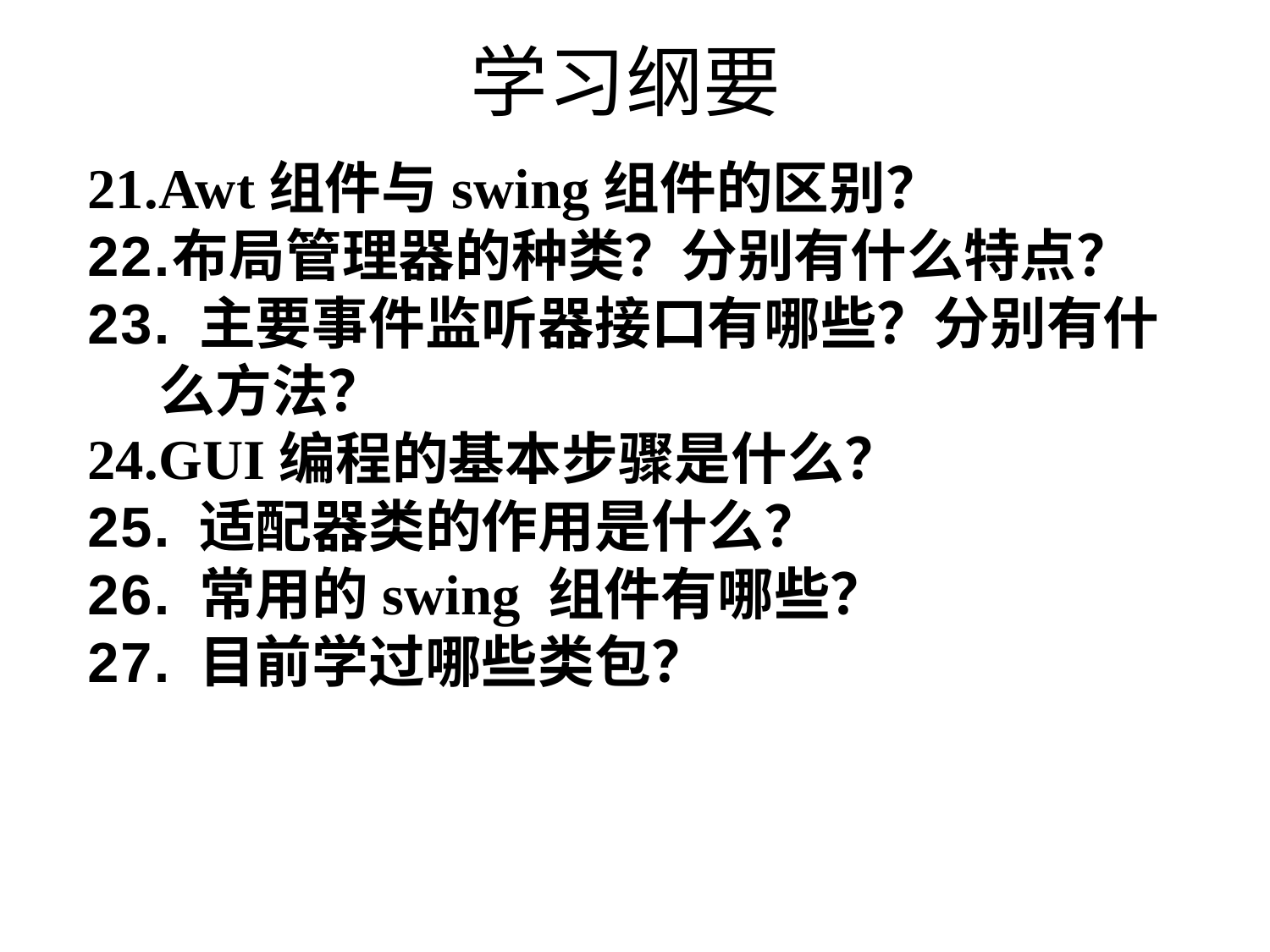

学习纲要
Awt组件与swing组件的区别？
布局管理器的种类？分别有什么特点？
 主要事件监听器接口有哪些？分别有什么方法？
GUI编程的基本步骤是什么？
 适配器类的作用是什么？
 常用的swing 组件有哪些？
 目前学过哪些类包？